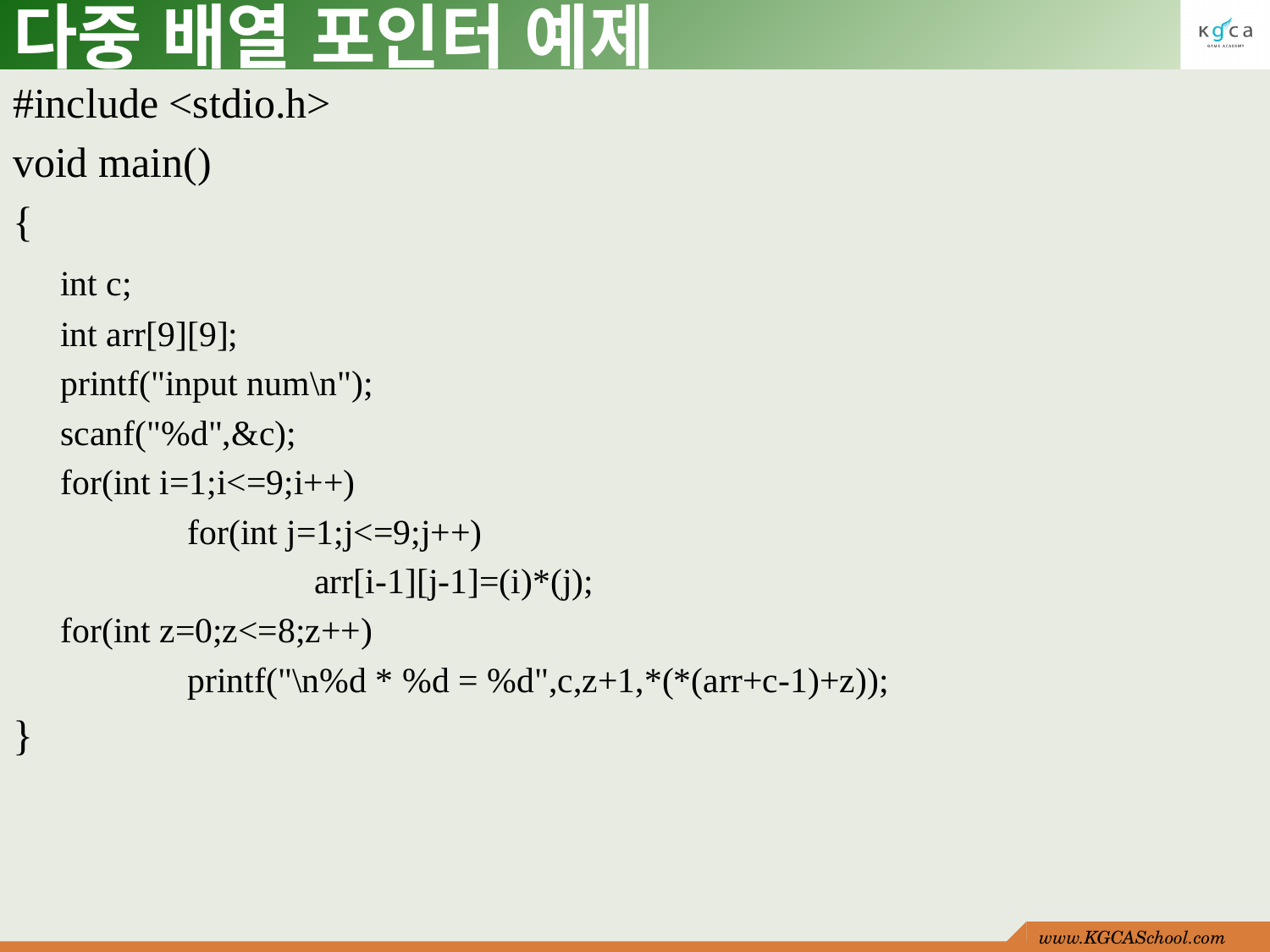

# 다중 배열 포인터 예제
#include <stdio.h>
void main()
{
	int c;
	int arr[9][9];
	printf("input num\n");
	scanf("%d",&c);
	for(int i=1;i<=9;i++)
		for(int j=1;j<=9;j++)
			arr[i-1][j-1]=(i)*(j);
	for(int z=0;z<=8;z++)
		printf("\n%d * %d = %d",c,z+1,*(*(arr+c-1)+z));
}